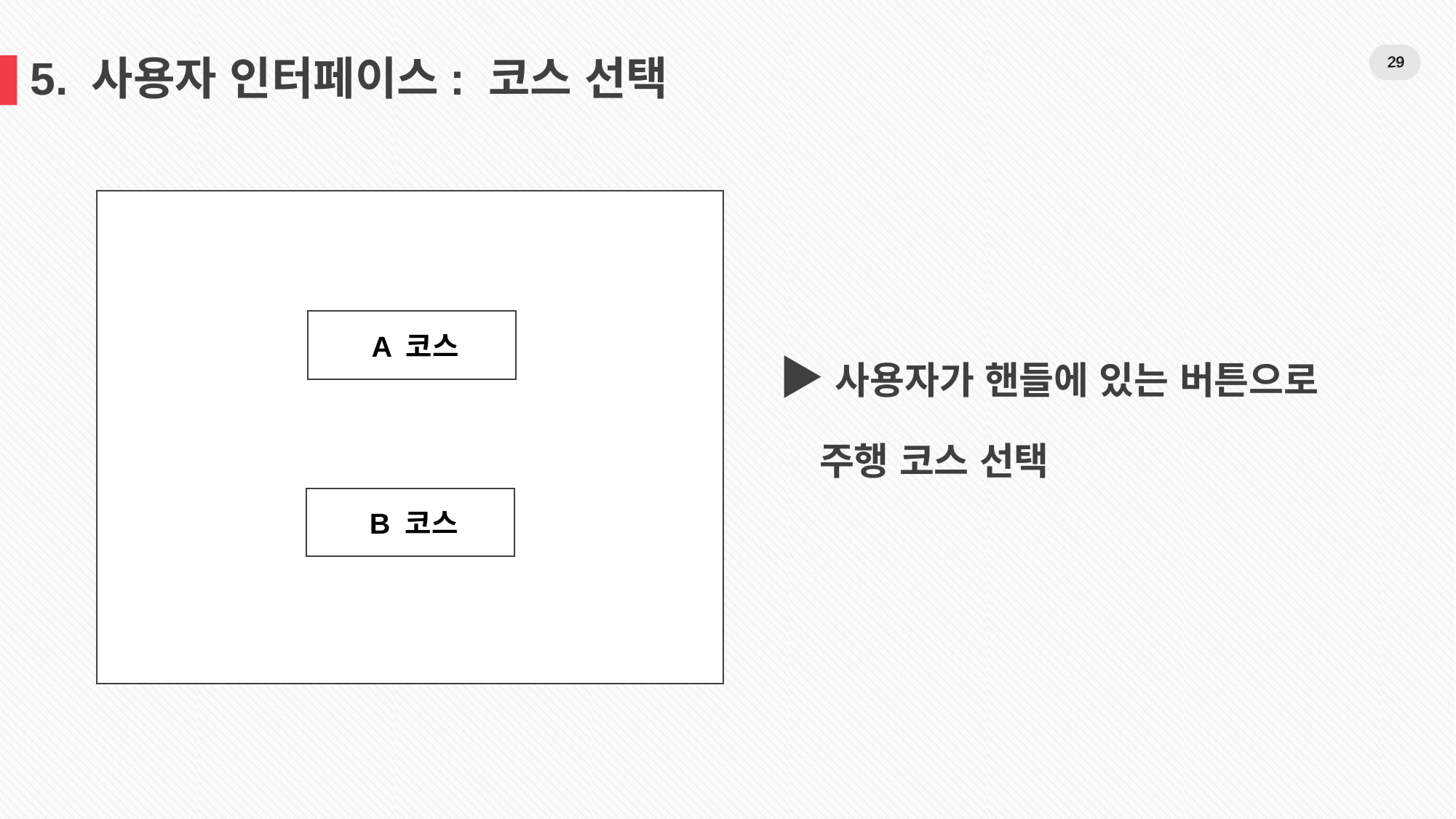

29
29
5. 사용자 인터페이스: 코스 선택

A 코스
▶사용자가 핸들에 있는 버튼으로
   주행 코스 선택

B 코스